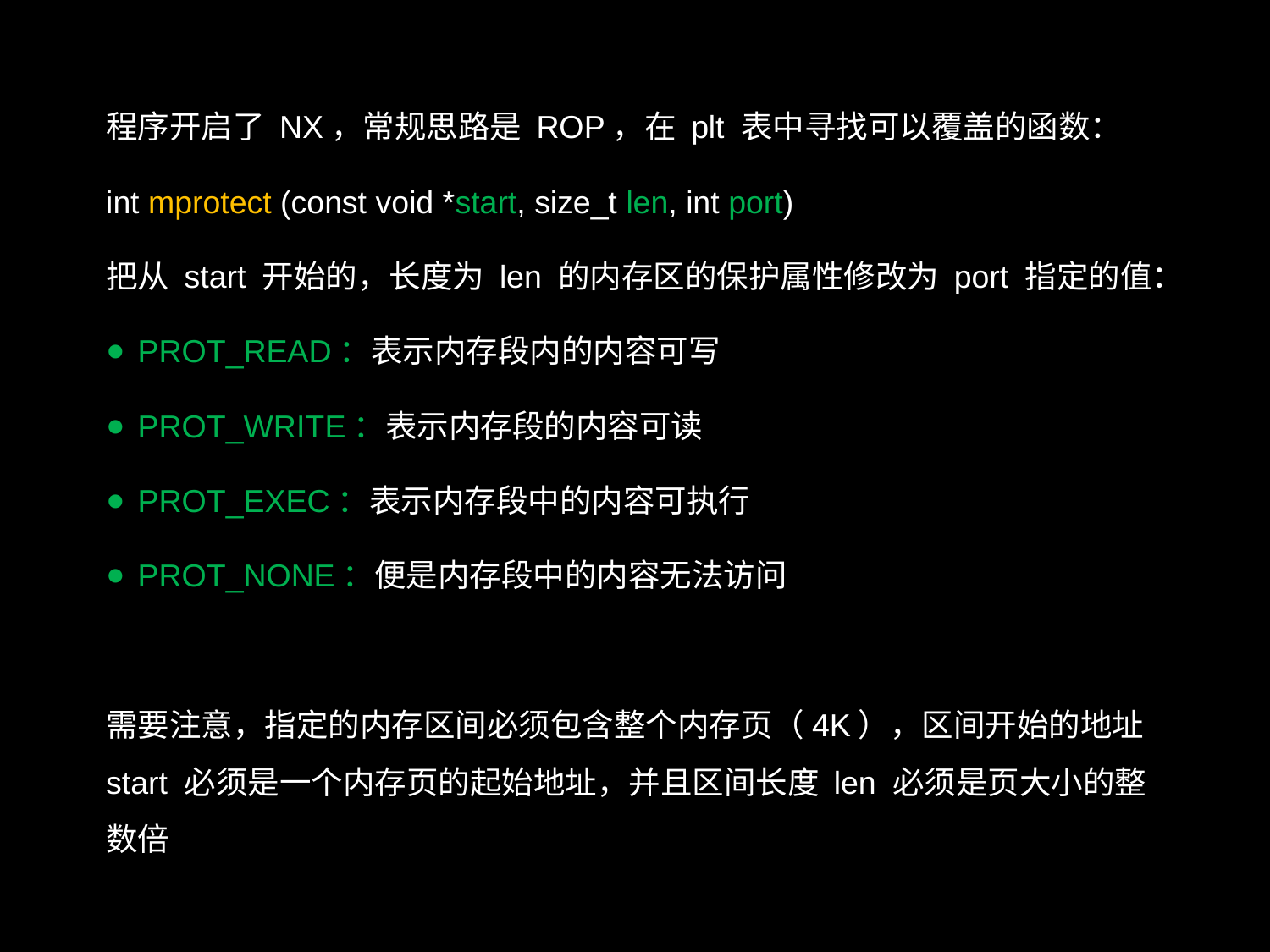

程序开启了 NX，常规思路是 ROP，在 plt 表中寻找可以覆盖的函数：
int mprotect (const void *start, size_t len, int port)
把从 start 开始的，长度为 len 的内存区的保护属性修改为 port 指定的值：
PROT_READ：表示内存段内的内容可写
PROT_WRITE：表示内存段的内容可读
PROT_EXEC：表示内存段中的内容可执行
PROT_NONE：便是内存段中的内容无法访问

需要注意，指定的内存区间必须包含整个内存页（4K），区间开始的地址 start 必须是一个内存页的起始地址，并且区间长度 len 必须是页大小的整数倍